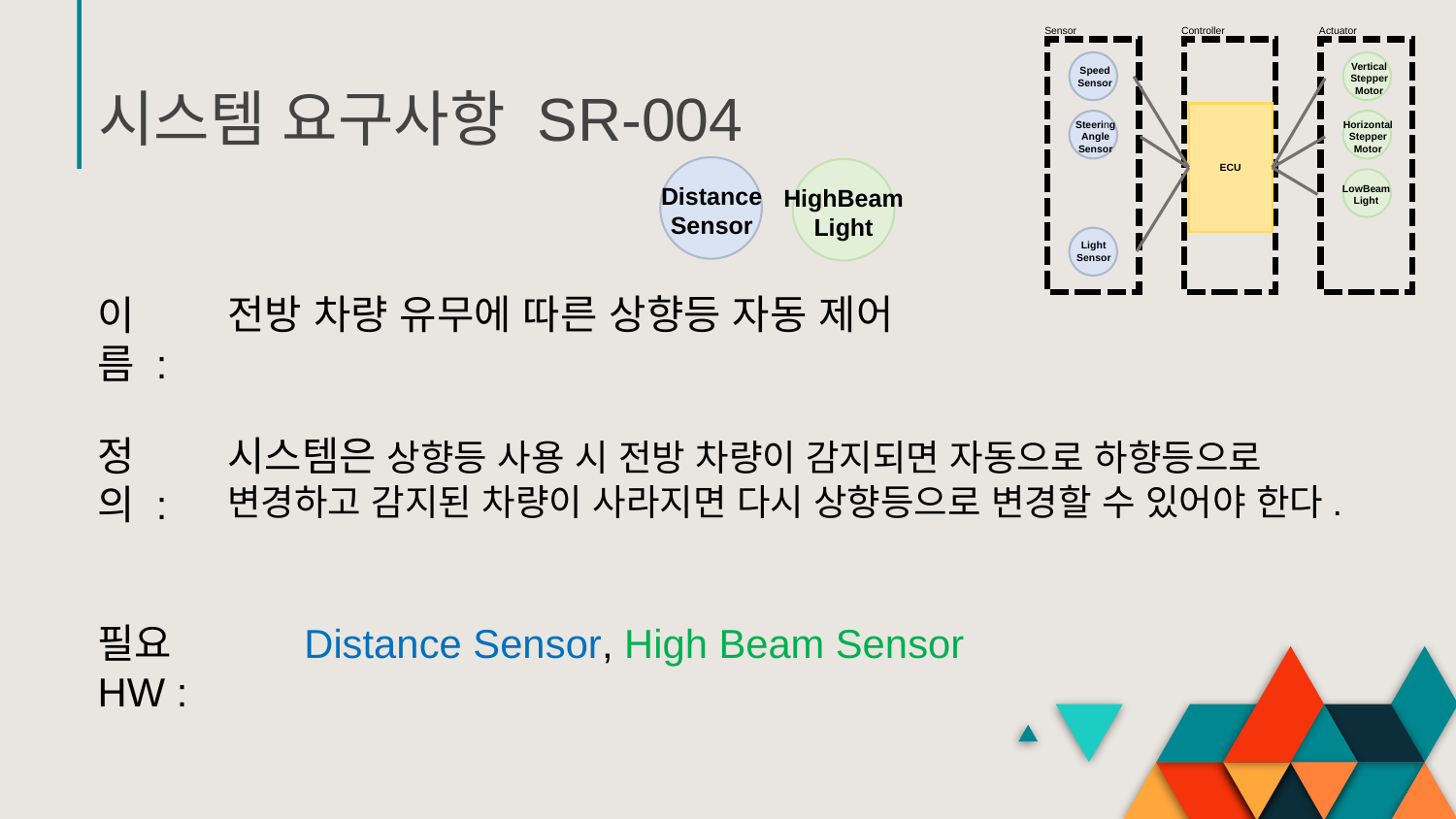

Sensor
Controller
Actuator

Vertical
Stepper
Motor
Speed
Sensor
# 시스템 요구사항 SR-004
ECU

Steering
Angle
Sensor
Horizontal
Stepper
Motor

Distance
Sensor
LowBeam
Light
HighBeam
Light

Light
Sensor
전방 차량 유무에 따른 상향등 자동 제어
이름 :
시스템은 상향등 사용 시 전방 차량이 감지되면 자동으로 하향등으로 변경하고 감지된 차량이 사라지면 다시 상향등으로 변경할 수 있어야 한다.
정의 :
필요 HW :
Distance Sensor, High Beam Sensor